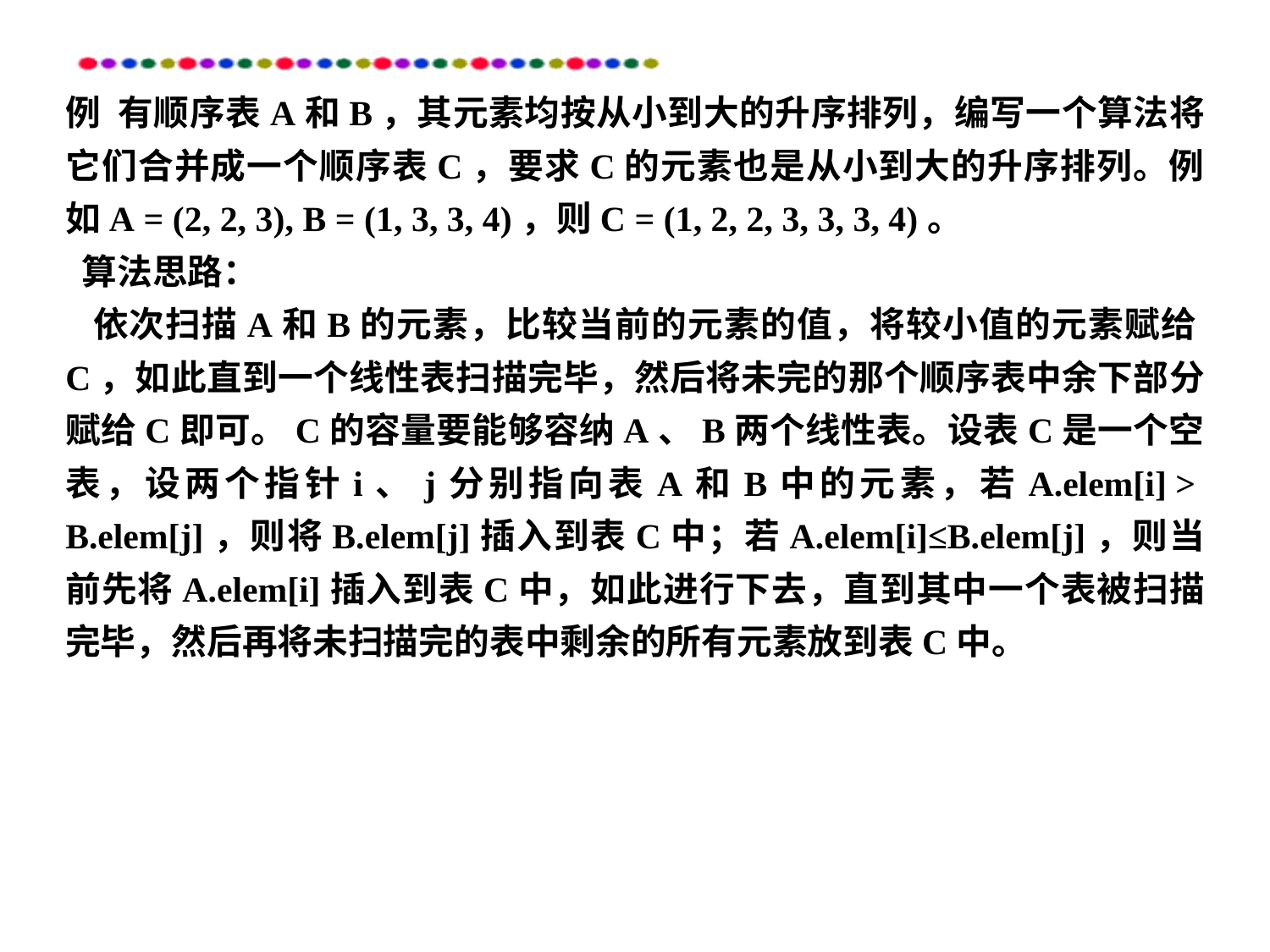

例  有顺序表A和B，其元素均按从小到大的升序排列，编写一个算法将它们合并成一个顺序表C，要求C的元素也是从小到大的升序排列。例如A = (2, 2, 3), B = (1, 3, 3, 4)，则C = (1, 2, 2, 3, 3, 3, 4)。
 算法思路：
  依次扫描A和B的元素，比较当前的元素的值，将较小值的元素赋给C，如此直到一个线性表扫描完毕，然后将未完的那个顺序表中余下部分赋给C即可。C的容量要能够容纳A、B两个线性表。设表C是一个空表，设两个指针i、j分别指向表A和B中的元素，若A.elem[i] > B.elem[j]，则将B.elem[j]插入到表C中；若A.elem[i]≤B.elem[j]，则当前先将A.elem[i]插入到表C中，如此进行下去，直到其中一个表被扫描完毕，然后再将未扫描完的表中剩余的所有元素放到表C中。